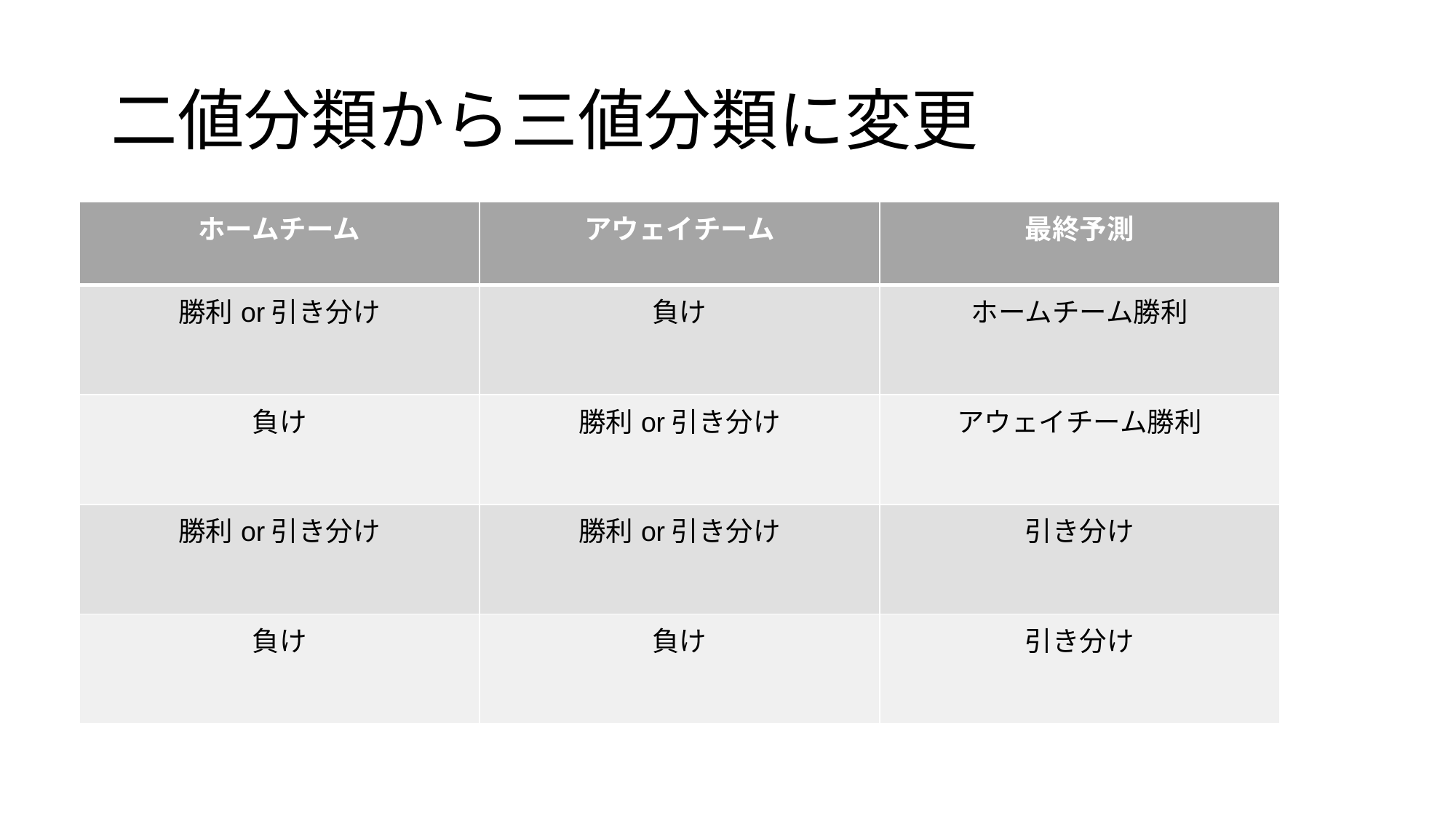

# 二値分類から三値分類に変更
| ホームチーム | アウェイチーム | 最終予測 |
| --- | --- | --- |
| 勝利or引き分け | 負け | ホームチーム勝利 |
| 負け | 勝利or引き分け | アウェイチーム勝利 |
| 勝利or引き分け | 勝利or引き分け | 引き分け |
| 負け | 負け | 引き分け |